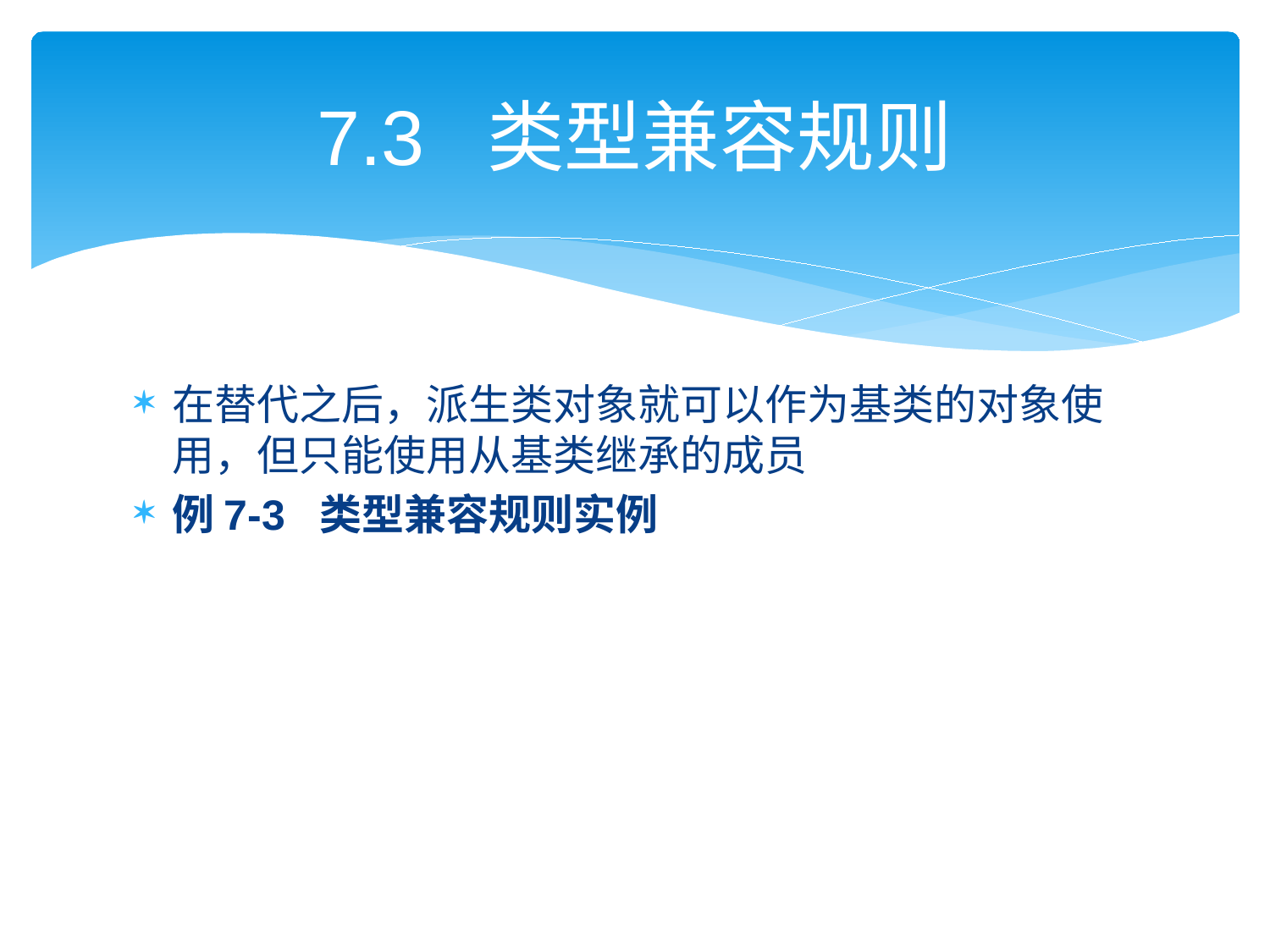

# 7.3  类型兼容规则
在替代之后，派生类对象就可以作为基类的对象使用，但只能使用从基类继承的成员
例7-3  类型兼容规则实例